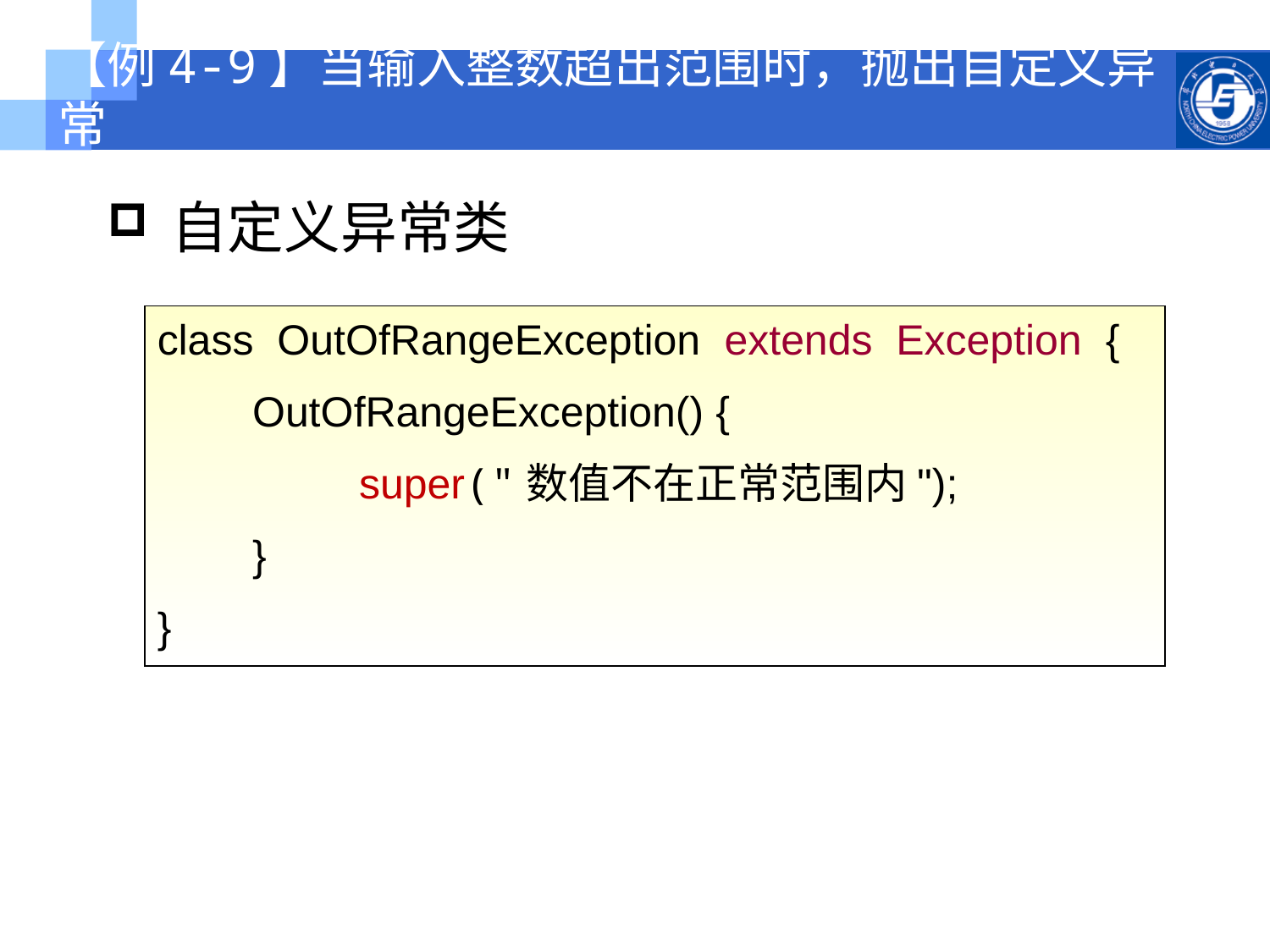

# 【例4-9】当输入整数超出范围时，抛出自定义异常
自定义异常类
class  OutOfRangeException  extends  Exception  {
	    OutOfRangeException() {
	             super("数值不在正常范围内");
	    }
}